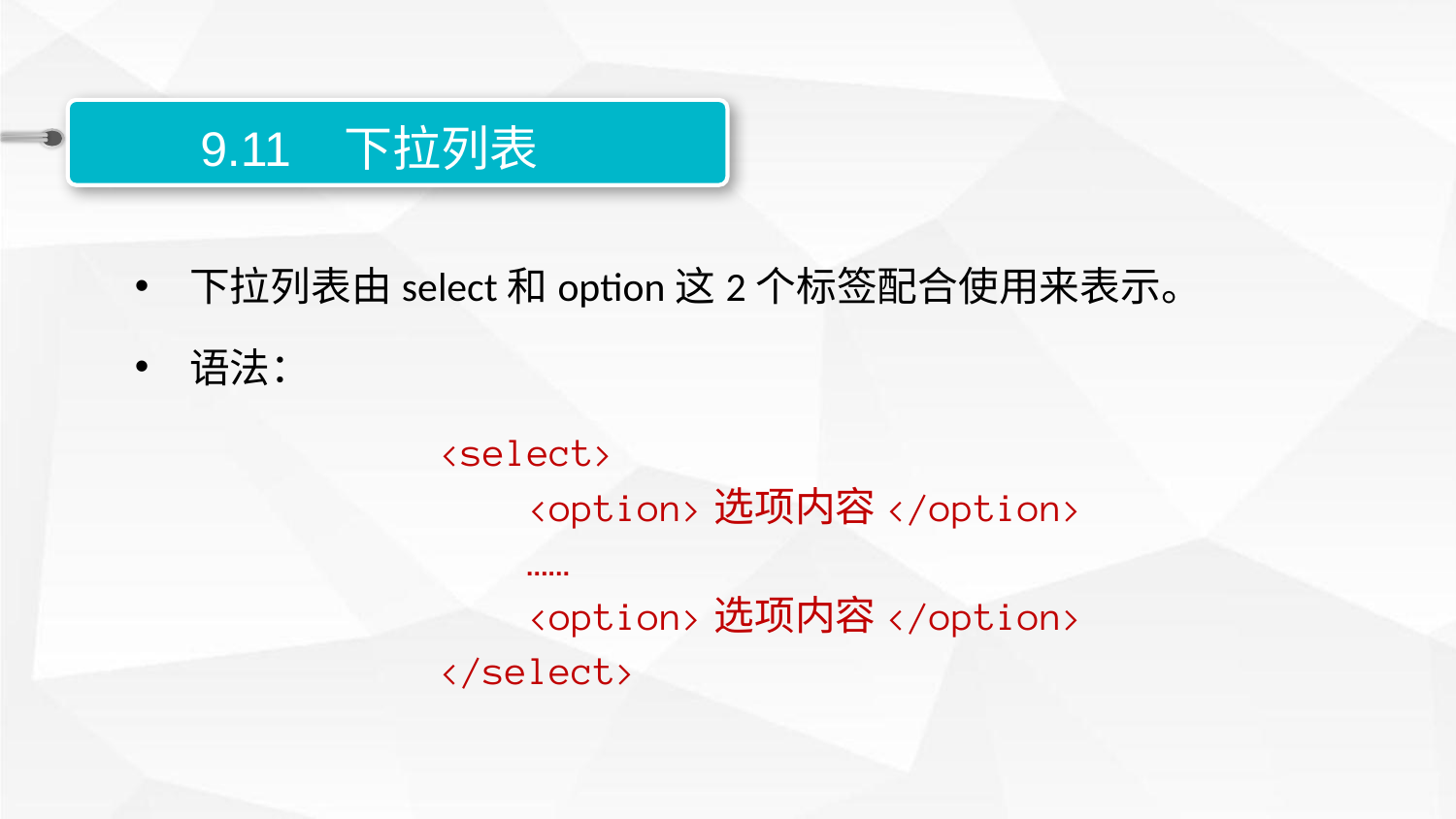

9.11   下拉列表

下拉列表由select和option这2个标签配合使用来表示。
语法：

<select>
    <option>选项内容</option>
    ……
    <option>选项内容</option>
</select>